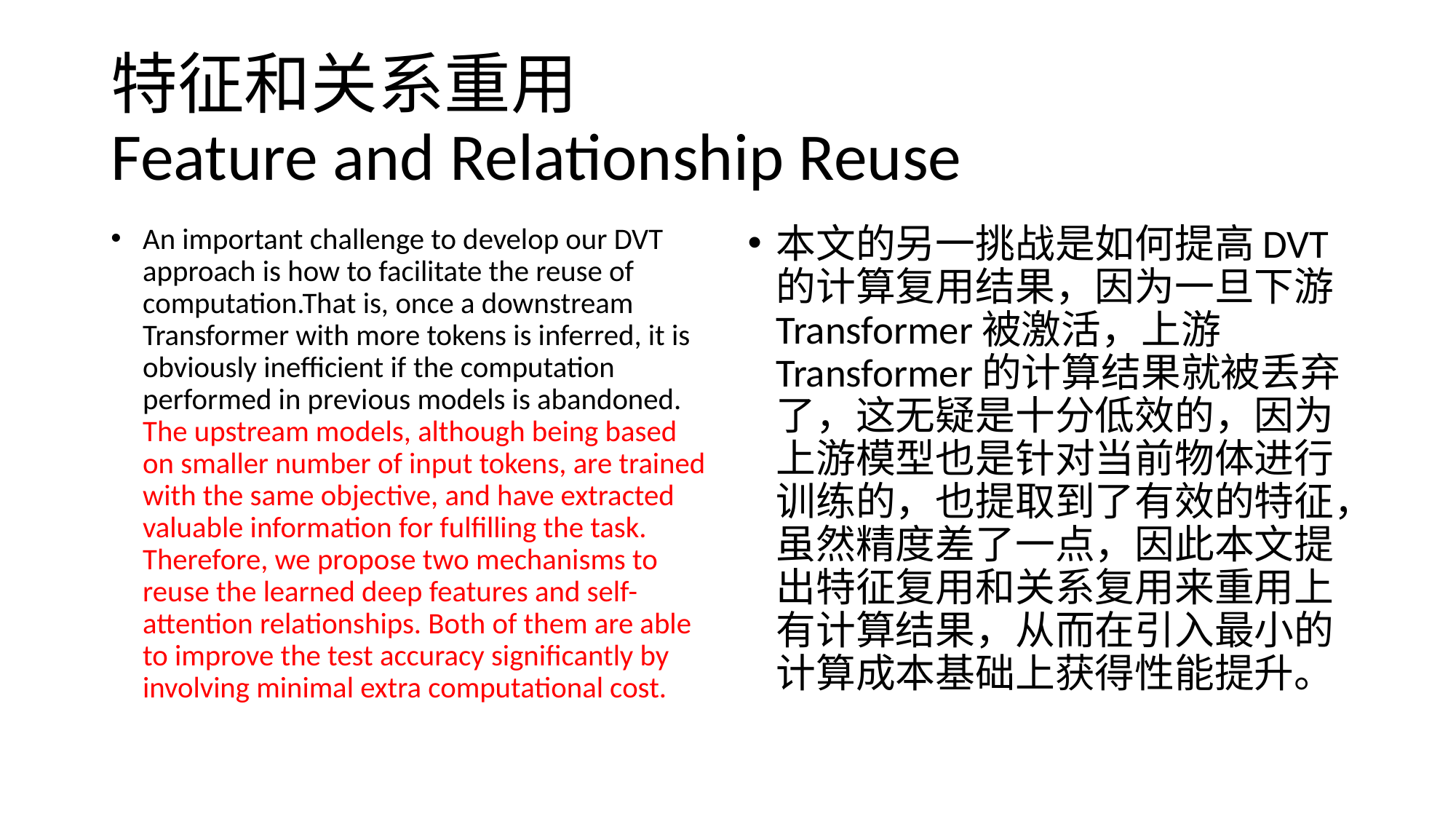

# 特征和关系重用 Feature and Relationship Reuse
An important challenge to develop our DVT approach is how to facilitate the reuse of computation.That is, once a downstream Transformer with more tokens is inferred, it is obviously inefficient if the computation performed in previous models is abandoned. The upstream models, although being based on smaller number of input tokens, are trained with the same objective, and have extracted valuable information for fulfilling the task. Therefore, we propose two mechanisms to reuse the learned deep features and self-attention relationships. Both of them are able to improve the test accuracy significantly by involving minimal extra computational cost.

本文的另一挑战是如何提高DVT的计算复用结果，因为一旦下游Transformer被激活，上游Transformer的计算结果就被丢弃了，这无疑是十分低效的，因为上游模型也是针对当前物体进行训练的，也提取到了有效的特征，虽然精度差了一点，因此本文提出特征复用和关系复用来重用上有计算结果，从而在引入最小的计算成本基础上获得性能提升。